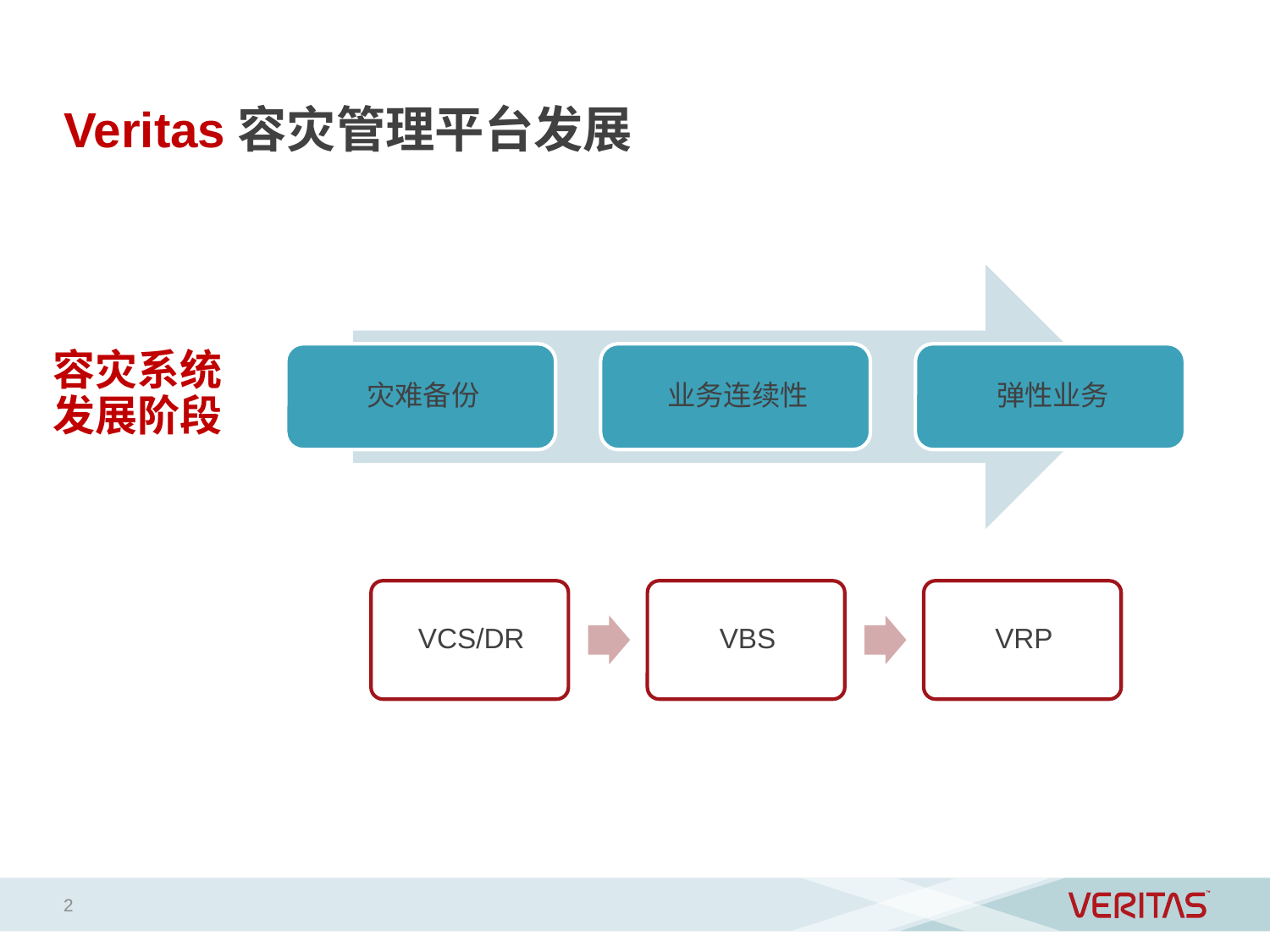

# Veritas容灾管理平台发展
灾难备份
业务连续性
弹性业务
容灾系统
发展阶段
VCS/DR

VBS

VRP
2